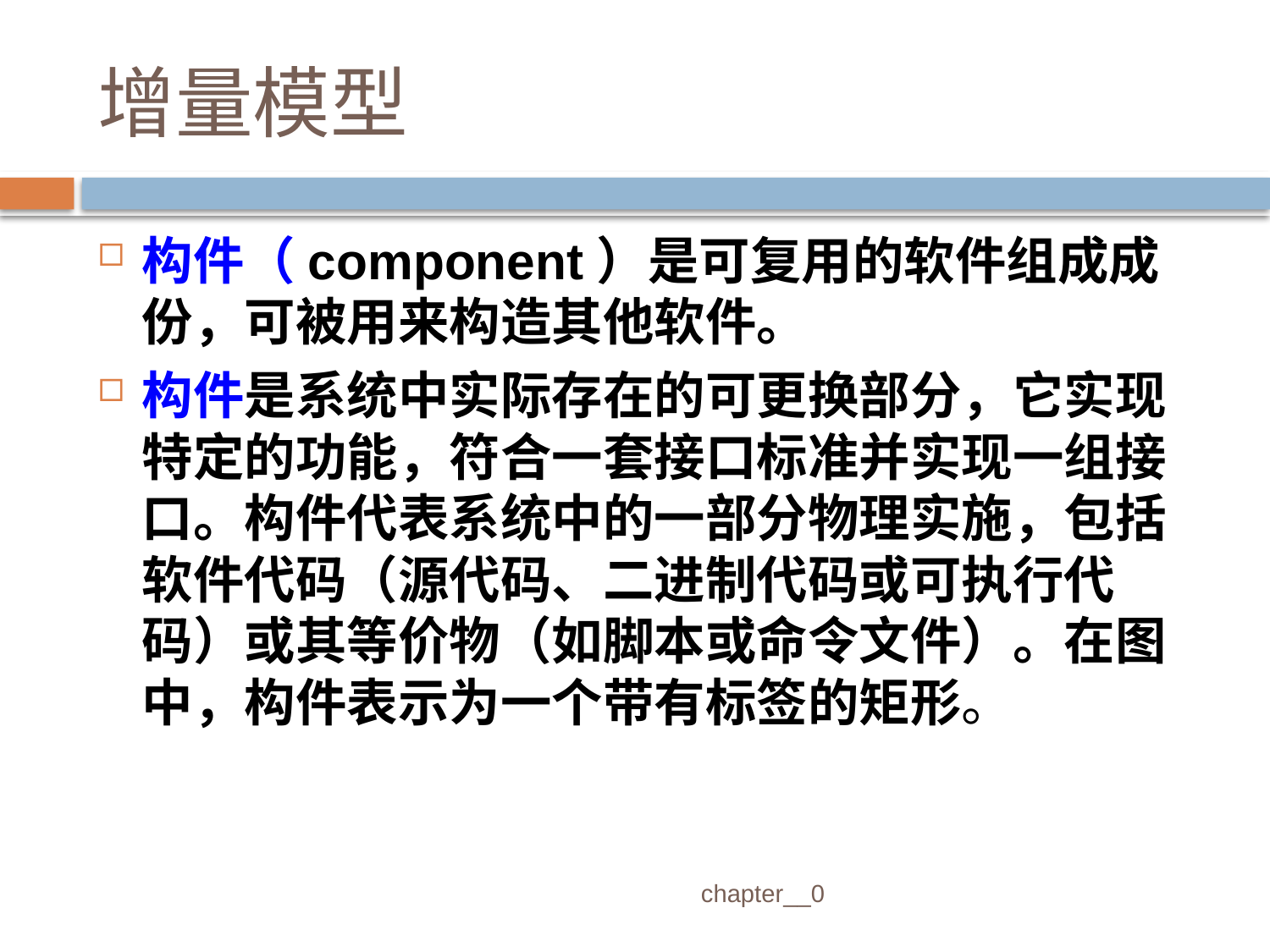

# 增量模型
62
构件（component）是可复用的软件组成成份，可被用来构造其他软件。
构件是系统中实际存在的可更换部分，它实现特定的功能，符合一套接口标准并实现一组接口。构件代表系统中的一部分物理实施，包括软件代码（源代码、二进制代码或可执行代码）或其等价物（如脚本或命令文件）。在图中，构件表示为一个带有标签的矩形。

 chapter__0